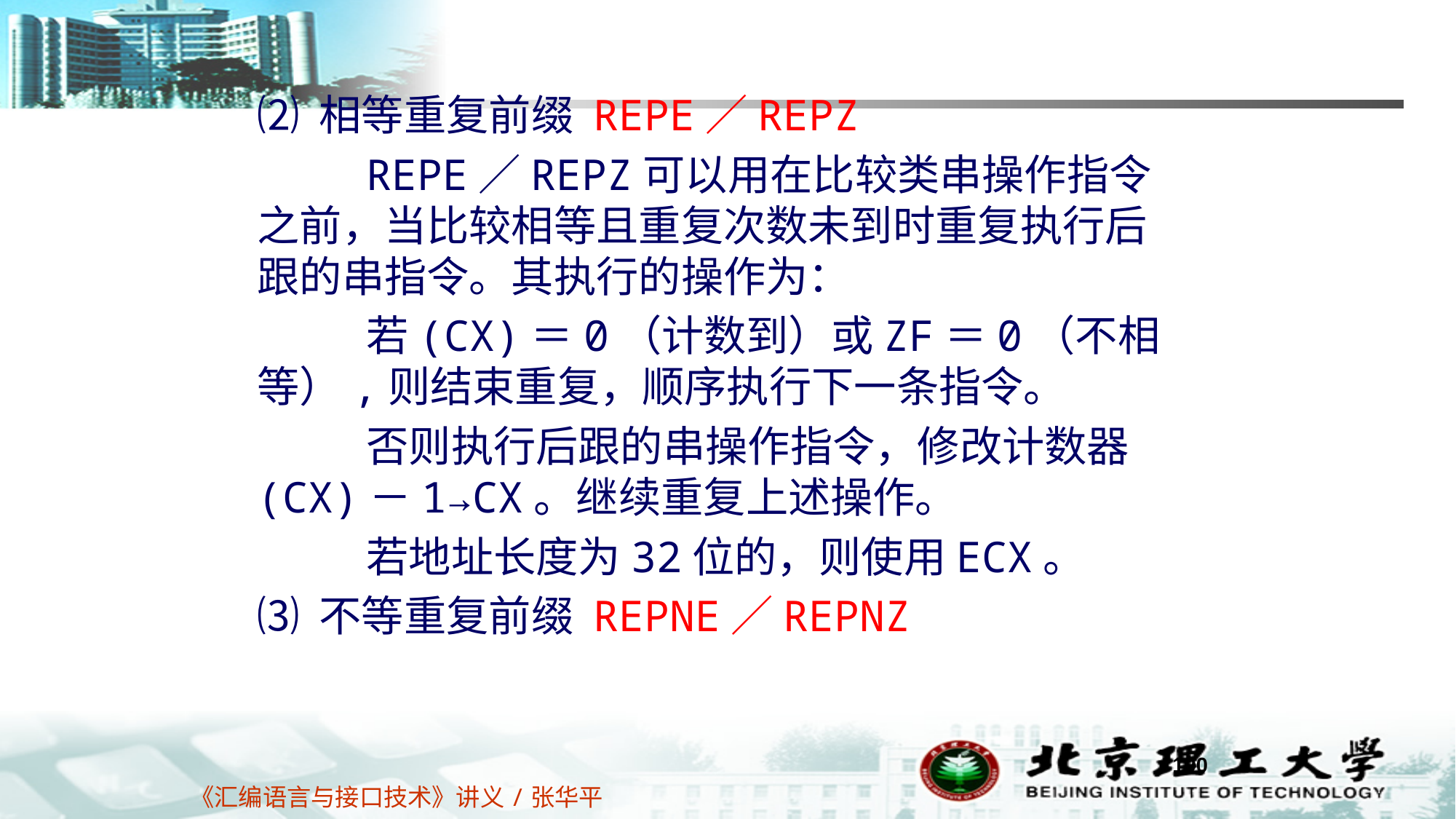

⑵ 相等重复前缀 REPE／REPZ
	REPE／REPZ可以用在比较类串操作指令之前，当比较相等且重复次数未到时重复执行后跟的串指令。其执行的操作为：
	若(CX)＝0（计数到）或ZF＝0（不相等）,则结束重复，顺序执行下一条指令。
	否则执行后跟的串操作指令，修改计数器(CX)－1→CX。继续重复上述操作。
	若地址长度为32位的，则使用ECX。
⑶ 不等重复前缀 REPNE／REPNZ
190